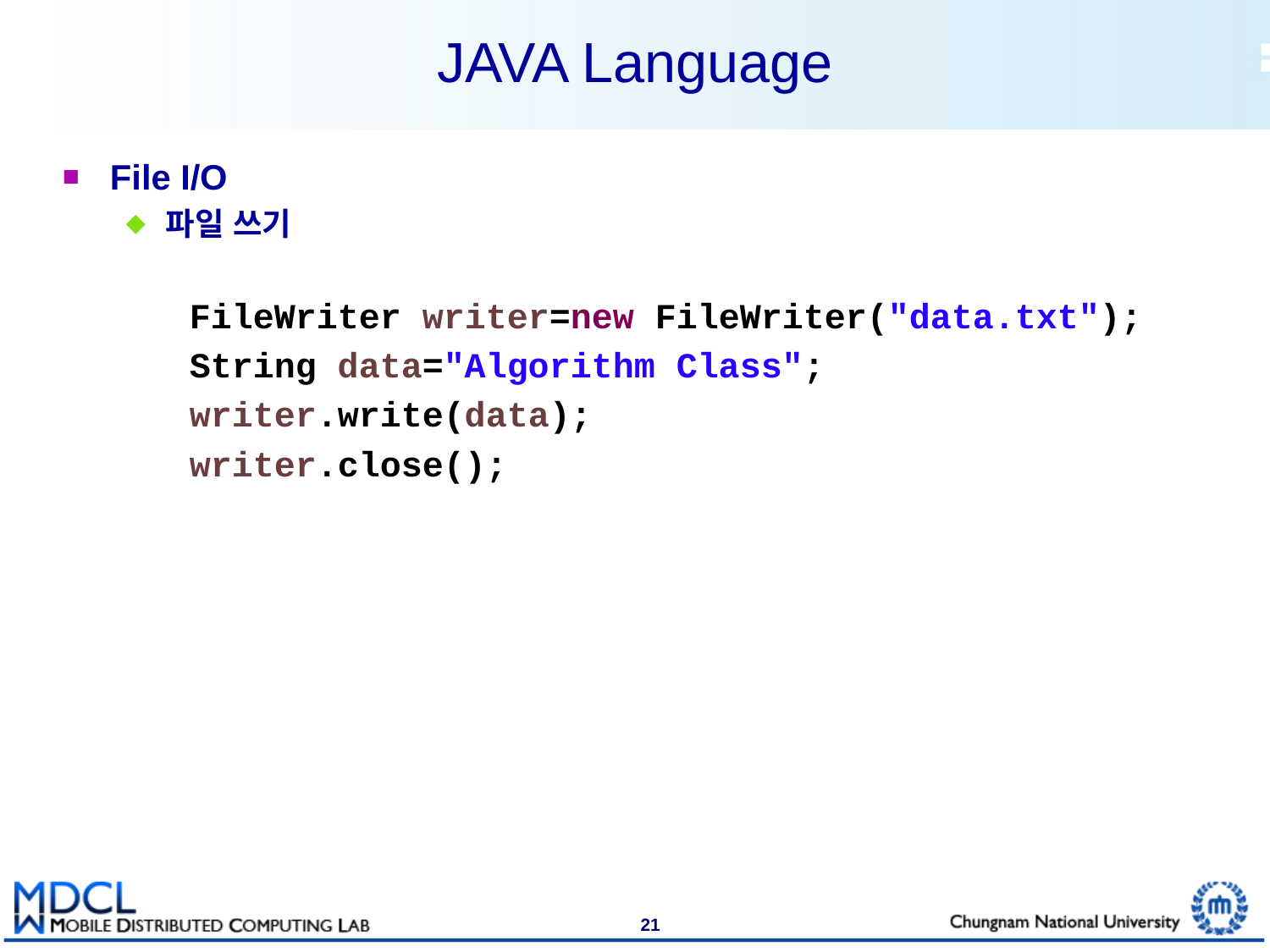

# JAVA Language
File I/O
파일 쓰기

	FileWriter writer=new FileWriter("data.txt");
	String data="Algorithm Class";
	writer.write(data);
	writer.close();